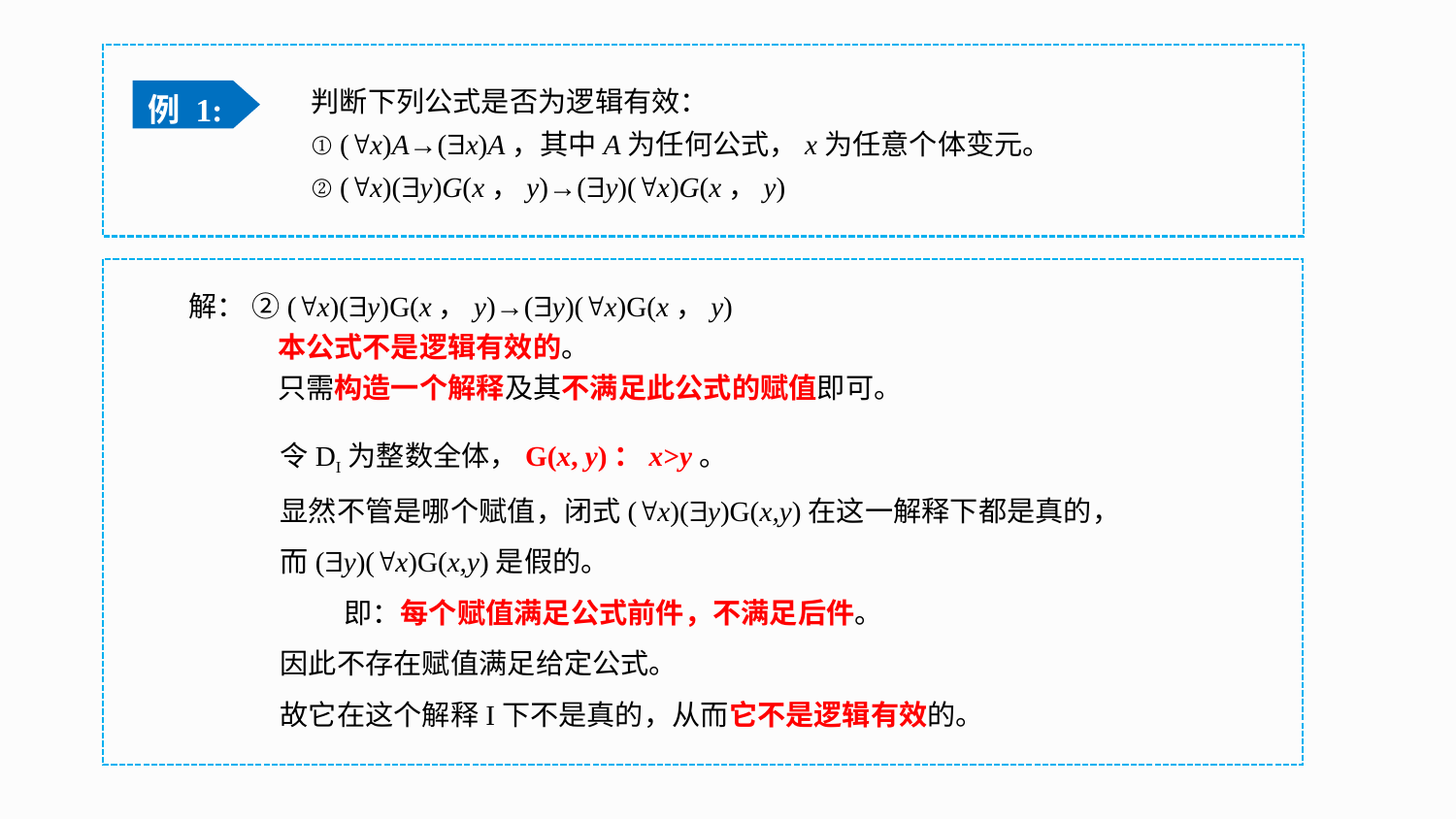

判断下列公式是否为逻辑有效：
① (∀x)A→(∃x)A，其中A为任何公式，x为任意个体变元。
② (∀x)(∃y)G(x，y)→(∃y)(∀x)G(x，y)
例 1:

解： ②(∀x)(∃y)G(x，y)→(∃y)(∀x)G(x，y)
             本公式不是逻辑有效的。
             只需构造一个解释及其不满足此公式的赋值即可。
令DI为整数全体，G(x, y)：x>y。
显然不管是哪个赋值，闭式(∀x)(∃y)G(x,y)在这一解释下都是真的，
而(∃y)(∀x)G(x,y)是假的。
         即：每个赋值满足公式前件，不满足后件。
因此不存在赋值满足给定公式。
故它在这个解释I下不是真的，从而它不是逻辑有效的。